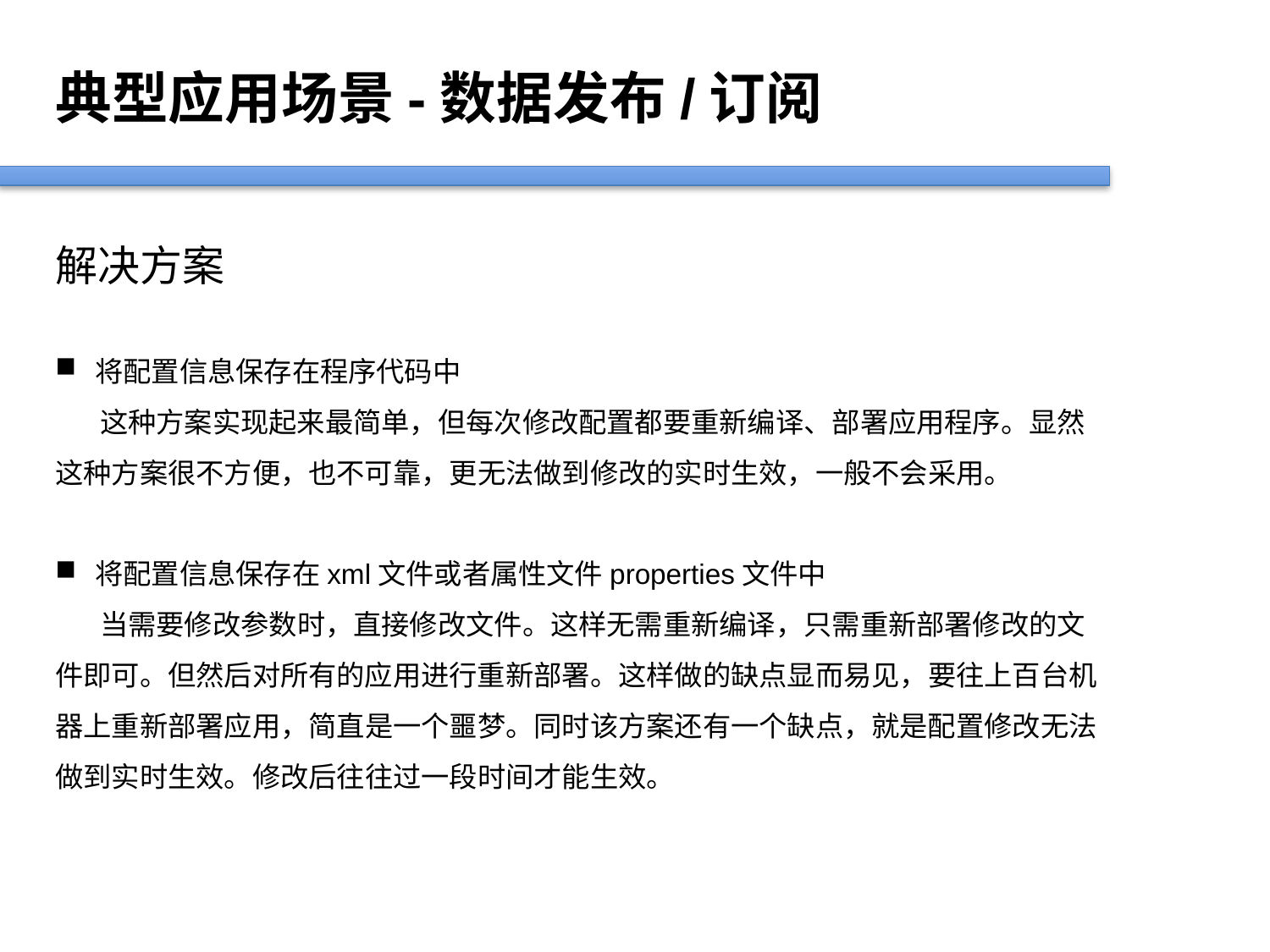

典型应用场景-数据发布/订阅
解决方案

将配置信息保存在程序代码中
      这种方案实现起来最简单，但每次修改配置都要重新编译、部署应用程序。显然这种方案很不方便，也不可靠，更无法做到修改的实时生效，一般不会采用。

将配置信息保存在xml文件或者属性文件properties文件中
      当需要修改参数时，直接修改文件。这样无需重新编译，只需重新部署修改的文件即可。但然后对所有的应用进行重新部署。这样做的缺点显而易见，要往上百台机器上重新部署应用，简直是一个噩梦。同时该方案还有一个缺点，就是配置修改无法做到实时生效。修改后往往过一段时间才能生效。